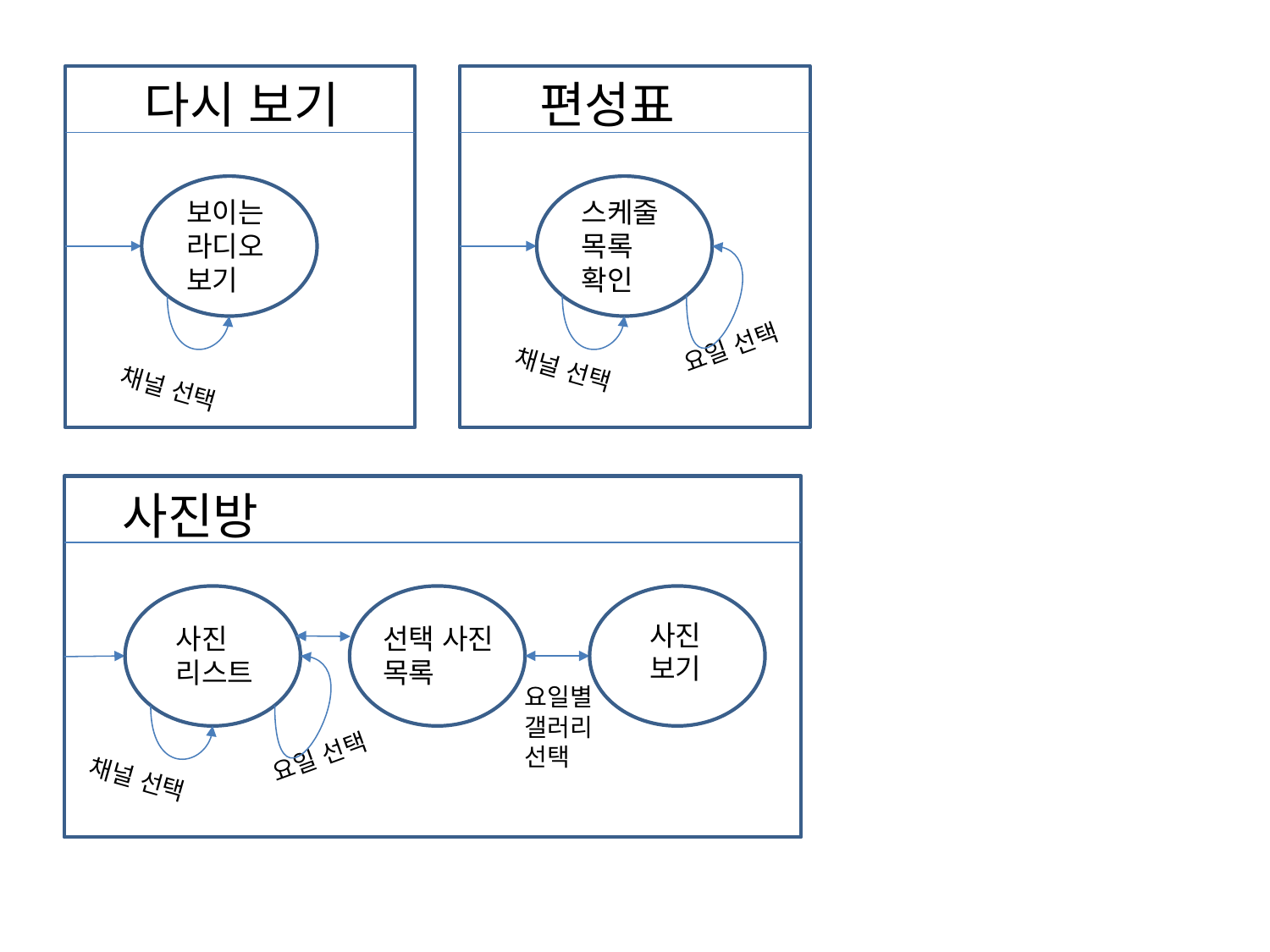

다시 보기
편성표

보이는
라디오
보기
스케줄
목록
확인
요일 선택
채널 선택
채널 선택

사진방

사진
보기
선택 사진
목록
사진
리스트
요일별
갤러리
선택
요일 선택
채널 선택